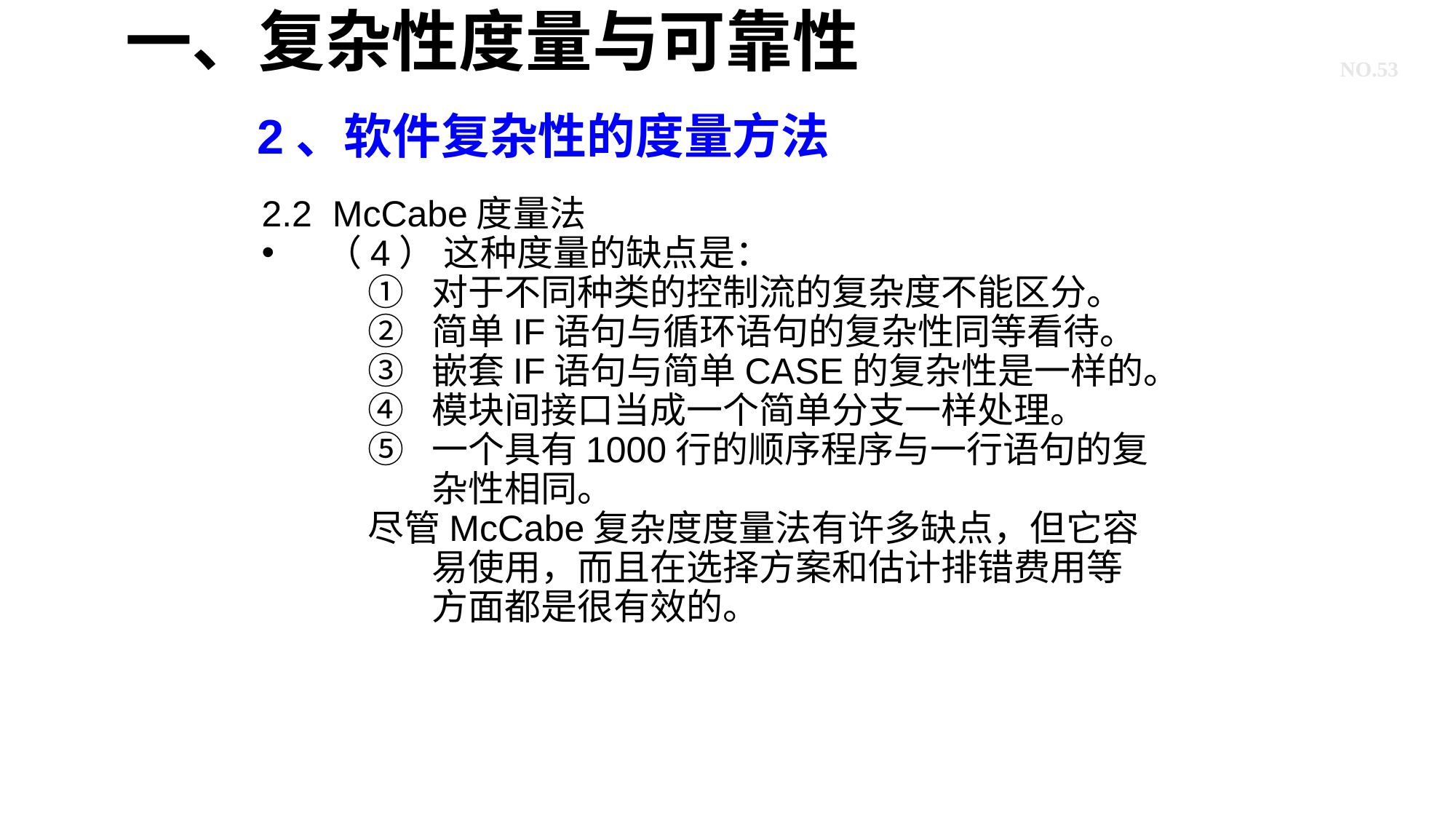

# 一、复杂性度量与可靠性
NO.53
2、软件复杂性的度量方法
2.2  McCabe度量法
（4） 这种度量的缺点是：
对于不同种类的控制流的复杂度不能区分。
简单IF语句与循环语句的复杂性同等看待。
嵌套IF语句与简单CASE的复杂性是一样的。
模块间接口当成一个简单分支一样处理。
一个具有1000行的顺序程序与一行语句的复杂性相同。
尽管McCabe复杂度度量法有许多缺点，但它容易使用，而且在选择方案和估计排错费用等方面都是很有效的。